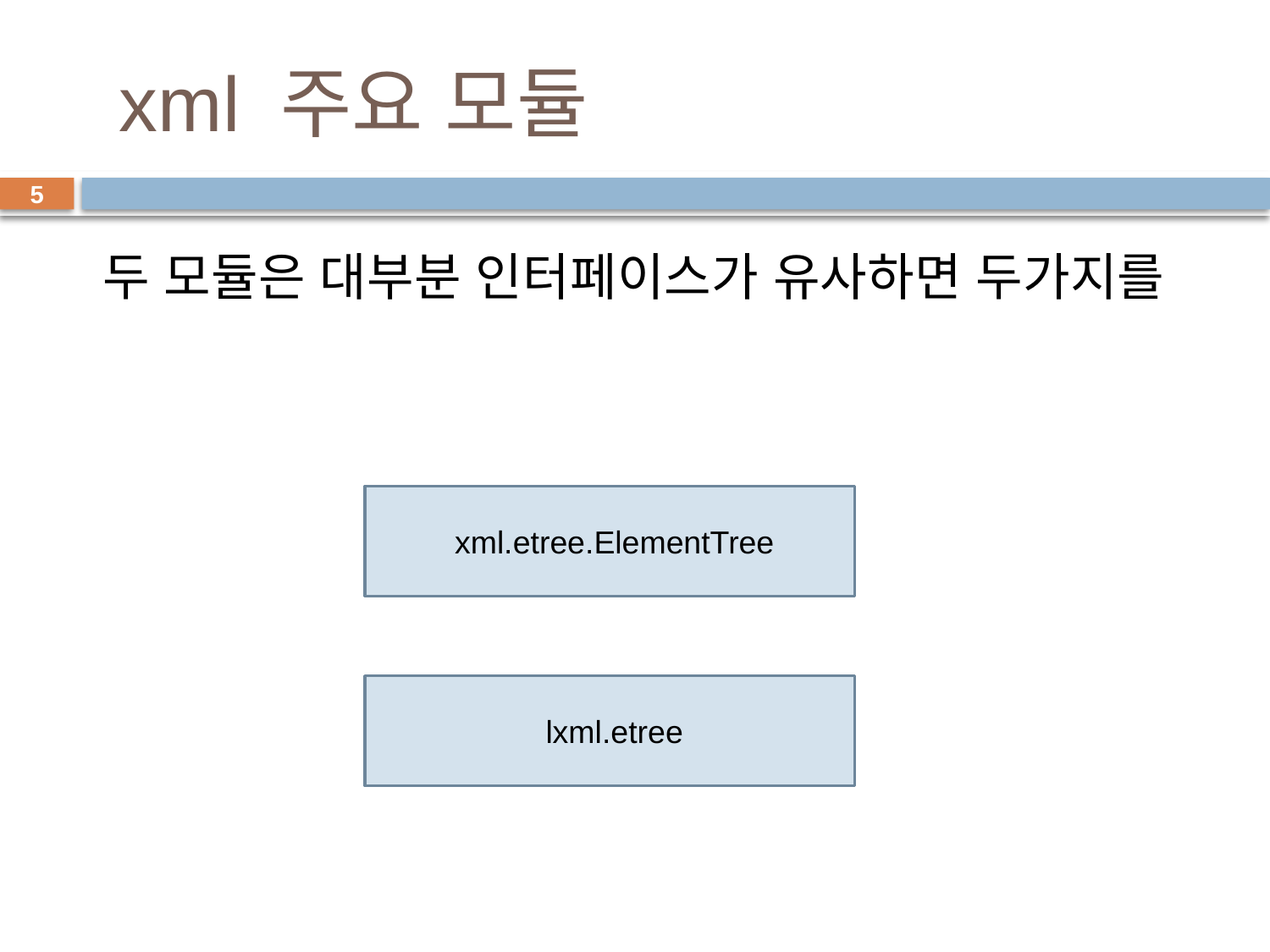

# xml 주요 모듈
5
 두 모듈은 대부분 인터페이스가 유사하면 두가지를
 xml.etree.ElementTree
 lxml.etree